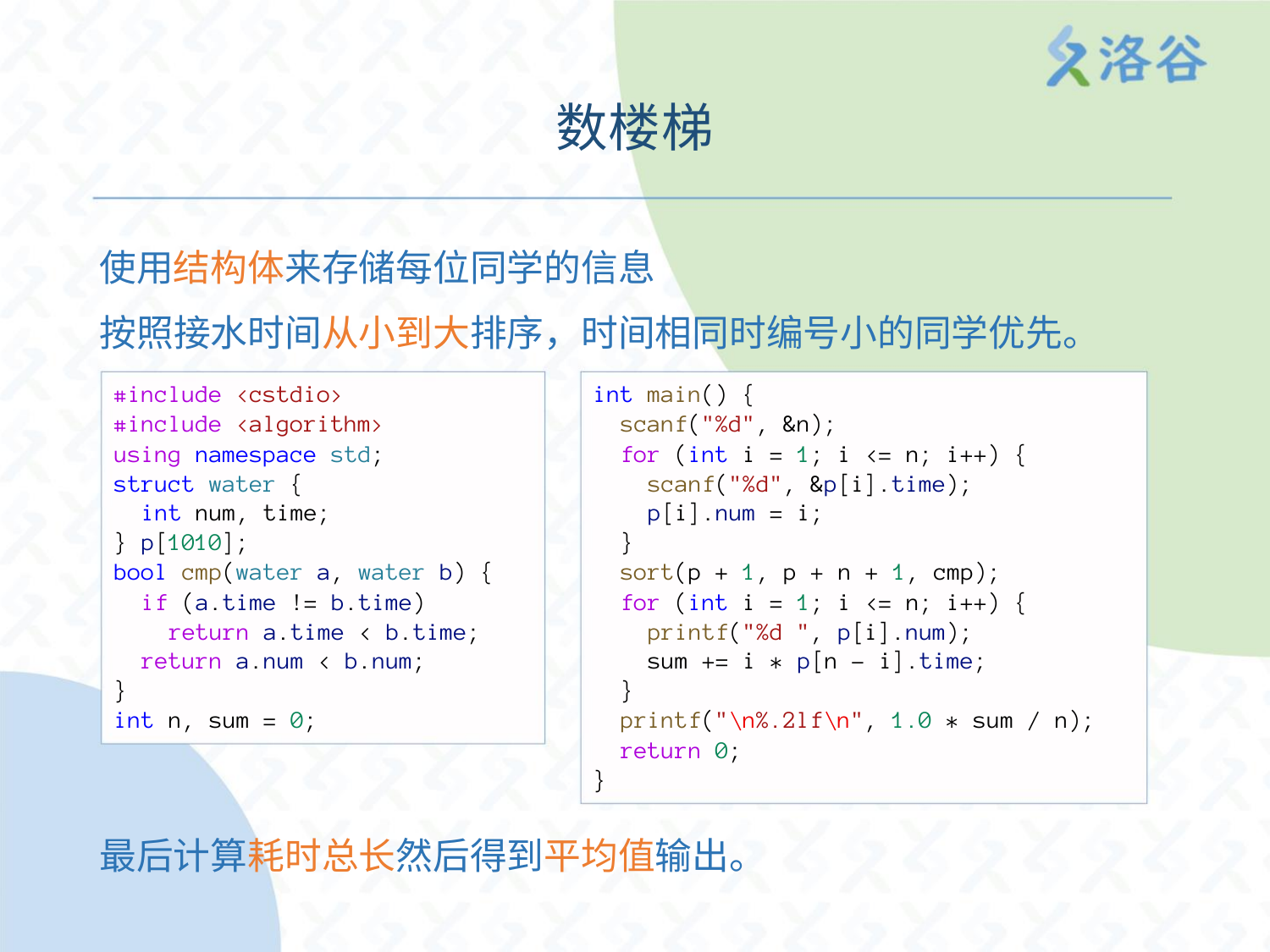

数楼梯
使用结构体来存储每位同学的信息
按照接水时间从小到大排序，时间相同时编号小的同学优先。
#include <cstdio>
#include <algorithm>
using namespace std;
struct water {
int num, time;
} p[1010];
int main() {
scanf("%d", &n);
for (int i = 1; i <= n; i++) {
scanf("%d", &p[i].time);
p[i].num = i;
}
bool cmp(water a, water b) {
if (a.time != b.time)
return a.time < b.time;
return a.num < b.num;
}
sort(p + 1, p + n + 1, cmp);
for (int i = 1; i <= n; i++) {
printf("%d ", p[i].num);
sum += i * p[n - i].time;
}
int n, sum = 0;
printf("\n%.2lf\n", 1.0 * sum / n);
return 0;
}
最后计算耗时总长然后得到平均值输出。